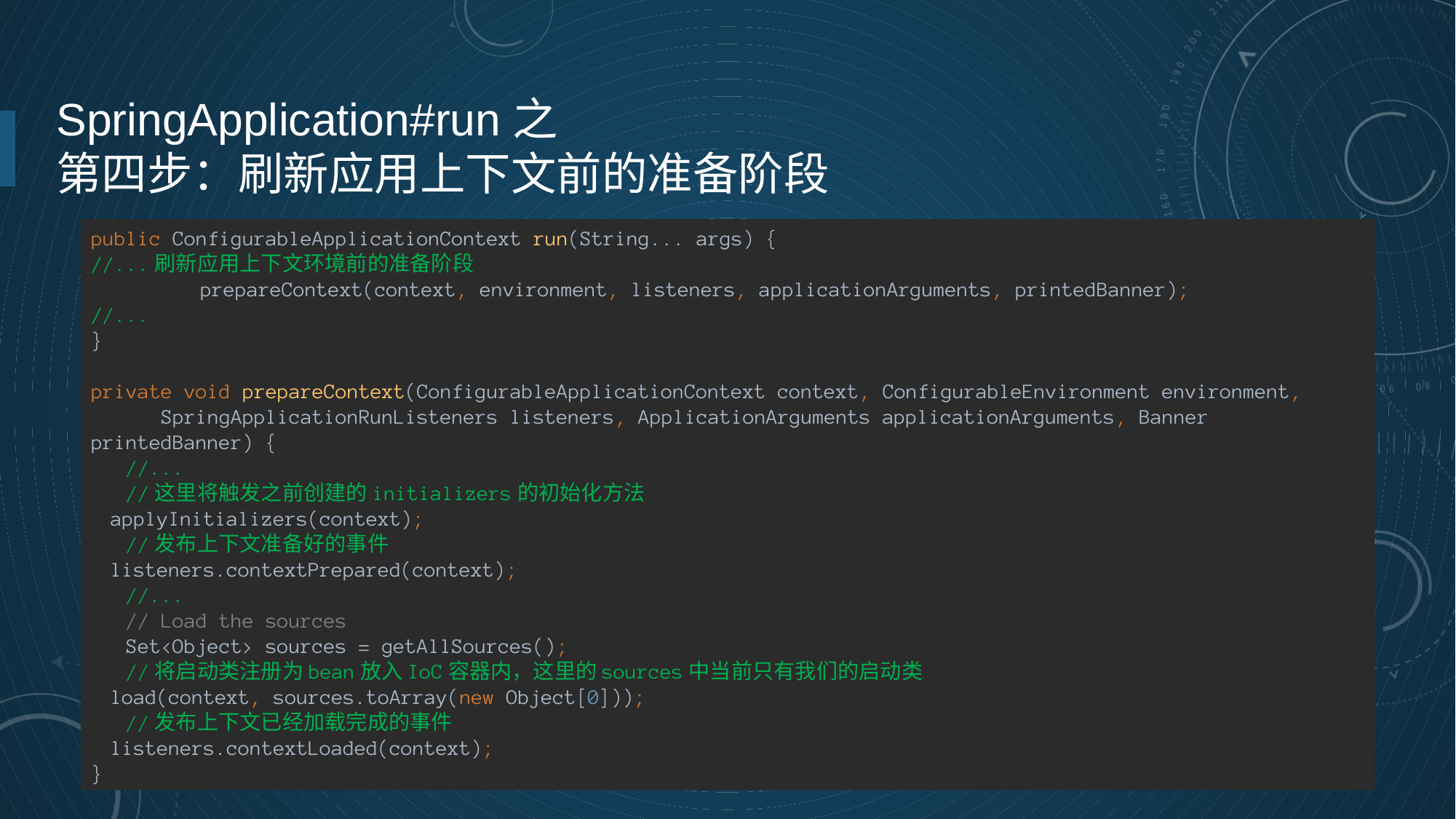

# SpringApplication#run之 第四步：刷新应用上下文前的准备阶段
public ConfigurableApplicationContext run(String... args) {
//...刷新应用上下文环境前的准备阶段
	prepareContext(context, environment, listeners, applicationArguments, printedBanner);
//...
}

private void prepareContext(ConfigurableApplicationContext context, ConfigurableEnvironment environment,
      SpringApplicationRunListeners listeners, ApplicationArguments applicationArguments, Banner printedBanner) {
   //...
   //这里将触发之前创建的initializers的初始化方法
   applyInitializers(context);
   //发布上下文准备好的事件
   listeners.contextPrepared(context);
   //...
   // Load the sources
   Set<Object> sources = getAllSources();
   //将启动类注册为bean放入IoC容器内，这里的sources中当前只有我们的启动类
   load(context, sources.toArray(new Object[0]));
   //发布上下文已经加载完成的事件
   listeners.contextLoaded(context);
}